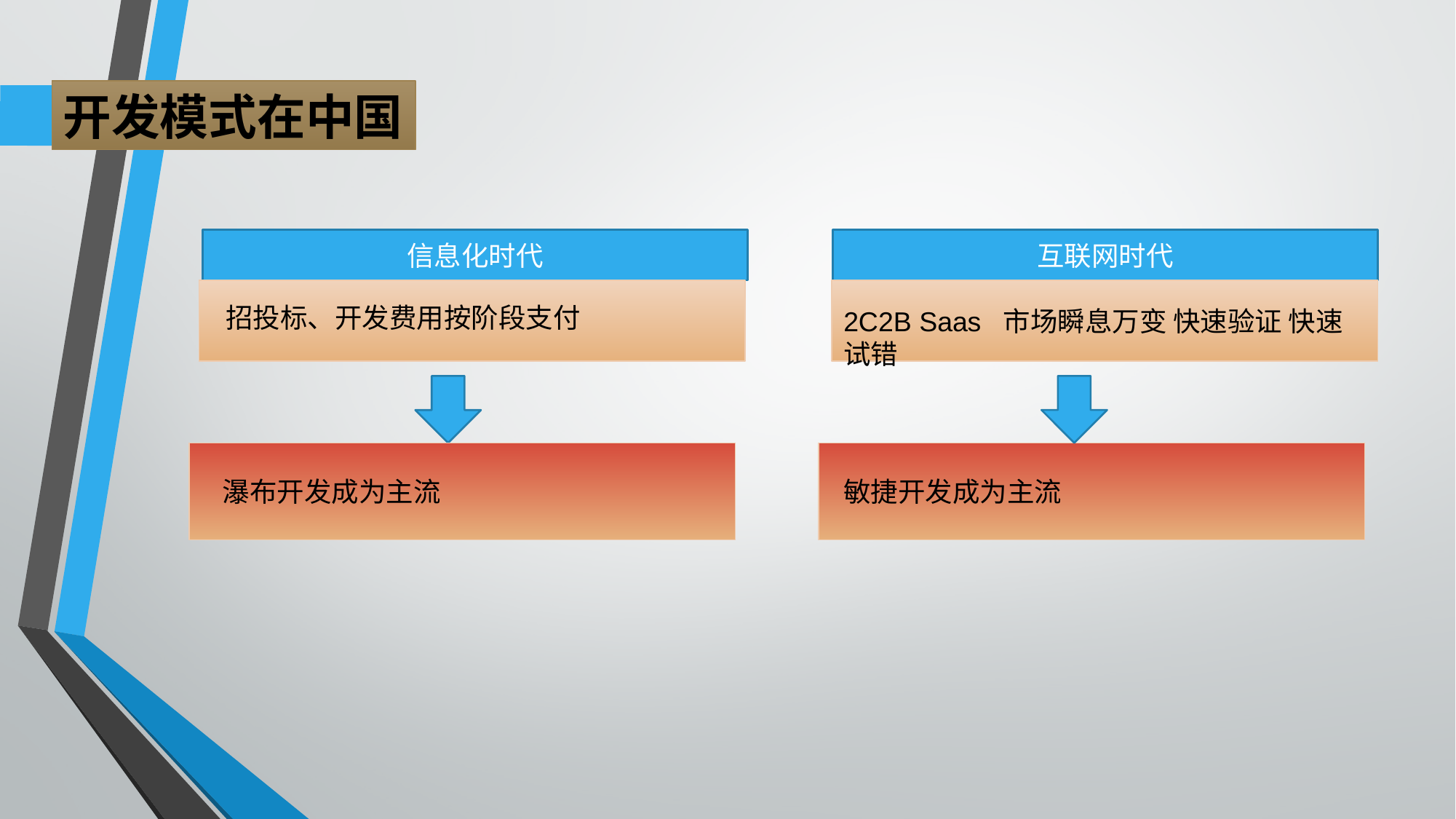

开发模式在中国

信息化时代
互联网时代

招投标、开发费用按阶段支付
2C2B Saas  市场瞬息万变 快速验证 快速试错

瀑布开发成为主流
敏捷开发成为主流